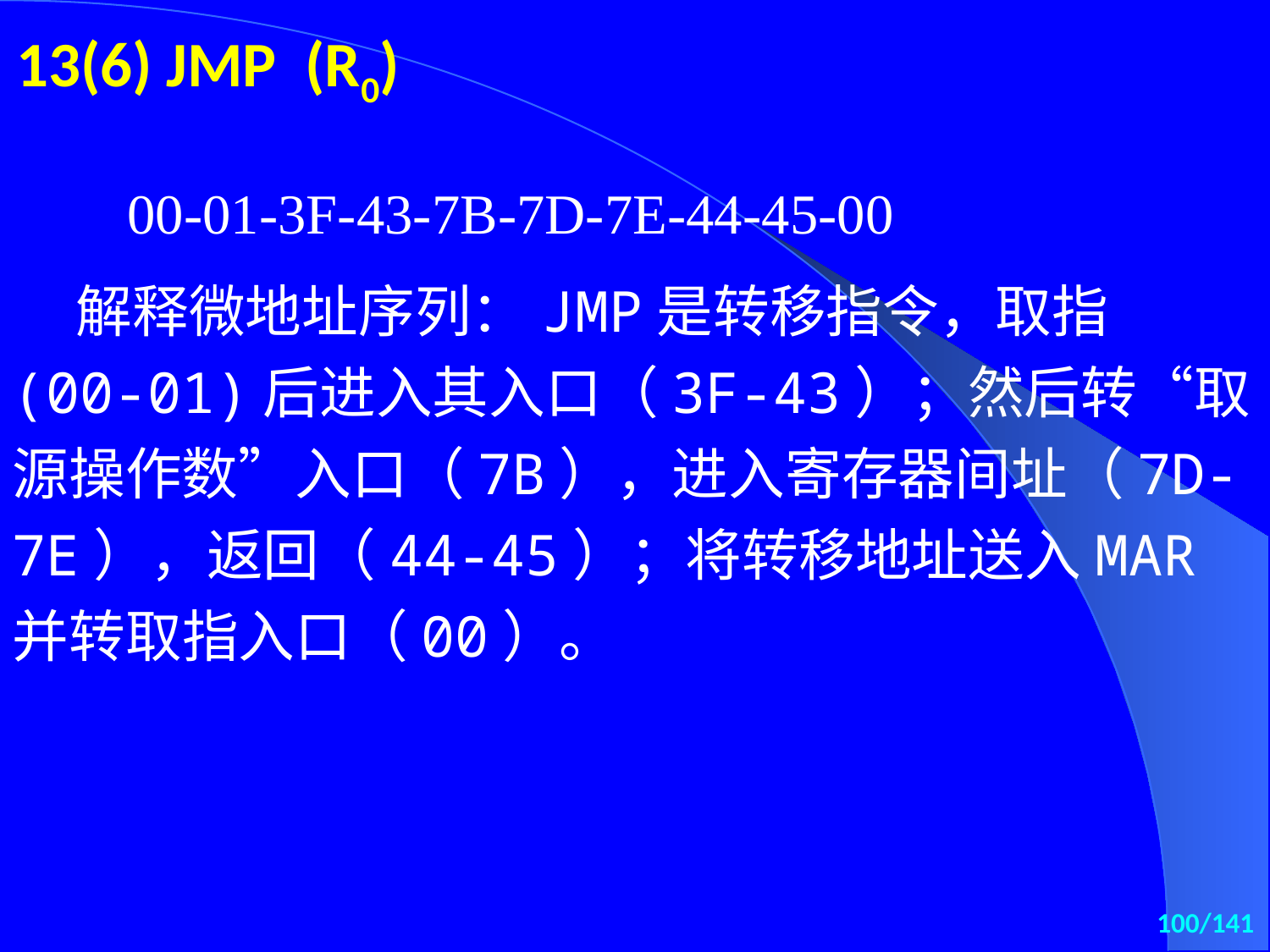

13(6) JMP  (R0)
00-01-3F-43-7B-7D-7E-44-45-00
解释微地址序列：JMP是转移指令，取指(00-01)后进入其入口（3F-43）；然后转“取源操作数”入口（7B），进入寄存器间址（7D-7E），返回（44-45）；将转移地址送入MAR并转取指入口（00）。
100/141